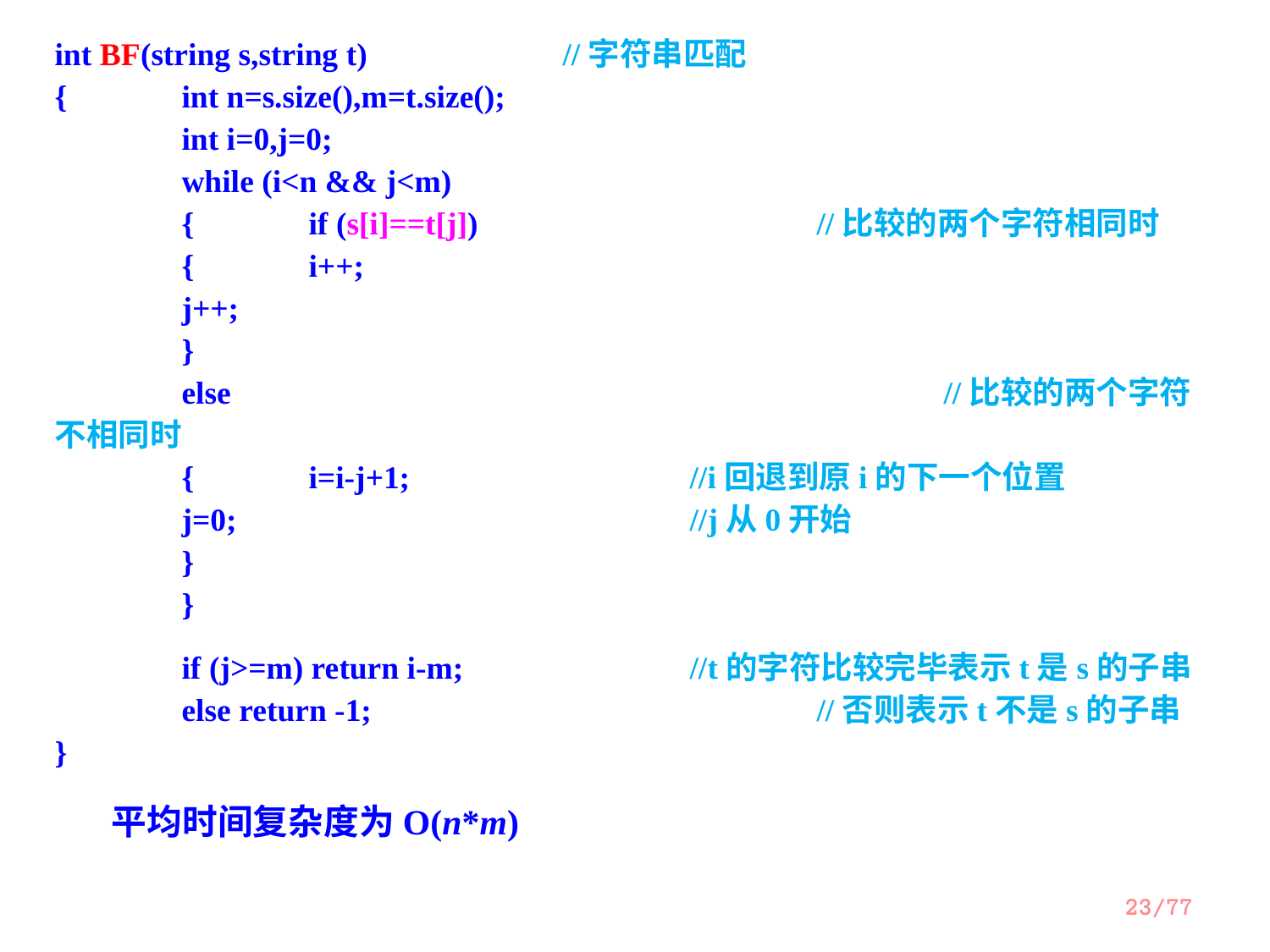

int BF(string s,string t) 		//字符串匹配
{   	int n=s.size(),m=t.size();
    	int i=0,j=0;
    	while (i<n && j<m)
    	{	if (s[i]==t[j])			//比较的两个字符相同时
        	{	i++;
              	j++;
         	}
         	else						//比较的两个字符不相同时
         	{	i=i-j+1;			//i回退到原i的下一个位置
              	j=0; 				//j从0开始
         	}
     	}
     	if (j>=m) return i-m;		//t的字符比较完毕表示t是s的子串
     	else return -1;				//否则表示t不是s的子串
}
平均时间复杂度为O(n*m)
23/77